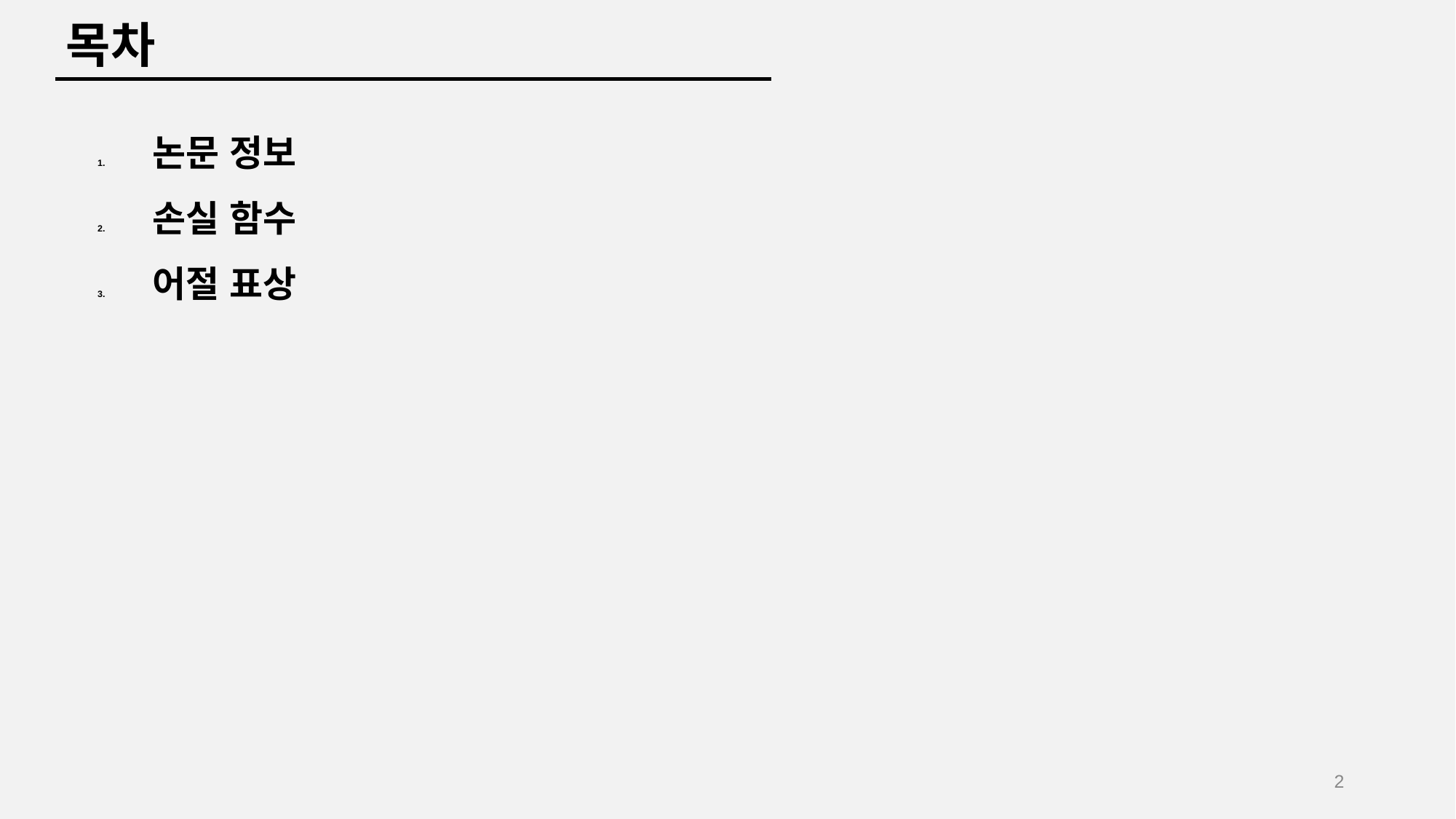

목차
논문 정보
손실 함수
어절 표상
2